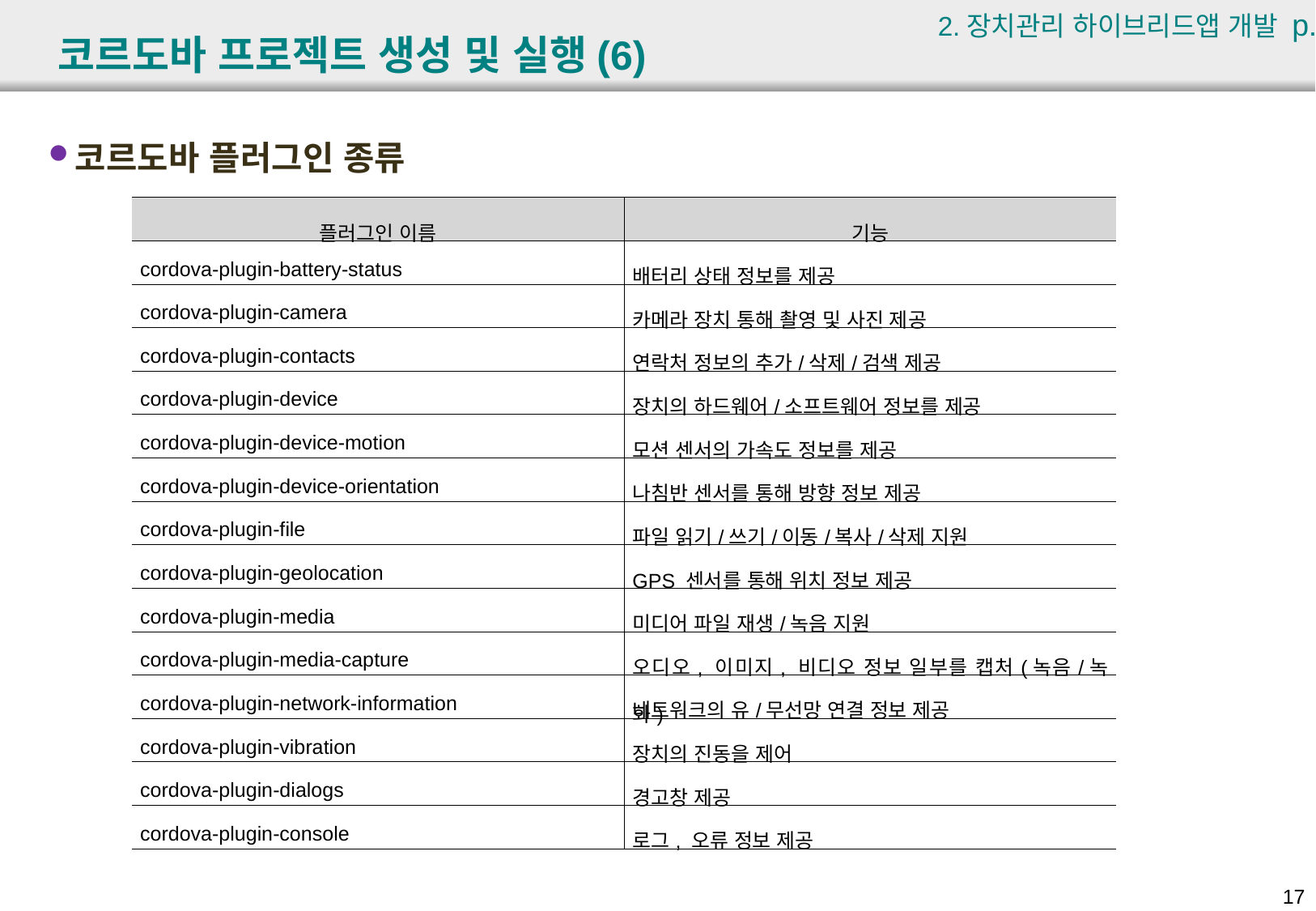

2.장치관리 하이브리드앱 개발 p.525
# 코르도바 프로젝트 생성 및 실행(6)
코르도바 플러그인 종류

| 플러그인 이름 | 기능 |
| --- | --- |
| cordova-plugin-battery-status | 배터리 상태 정보를 제공 |
| cordova-plugin-camera | 카메라 장치 통해 촬영 및 사진 제공 |
| cordova-plugin-contacts | 연락처 정보의 추가/삭제/검색 제공 |
| cordova-plugin-device | 장치의 하드웨어/소프트웨어 정보를 제공 |
| cordova-plugin-device-motion | 모션 센서의 가속도 정보를 제공 |
| cordova-plugin-device-orientation | 나침반 센서를 통해 방향 정보 제공 |
| cordova-plugin-file | 파일 읽기/쓰기/이동/복사/삭제 지원 |
| cordova-plugin-geolocation | GPS 센서를 통해 위치 정보 제공 |
| cordova-plugin-media | 미디어 파일 재생/녹음 지원 |
| cordova-plugin-media-capture | 오디오, 이미지, 비디오 정보 일부를 캡처(녹음/녹화) |
| cordova-plugin-network-information | 네트워크의 유/무선망 연결 정보 제공 |
| cordova-plugin-vibration | 장치의 진동을 제어 |
| cordova-plugin-dialogs | 경고창 제공 |
| cordova-plugin-console | 로그, 오류 정보 제공 |